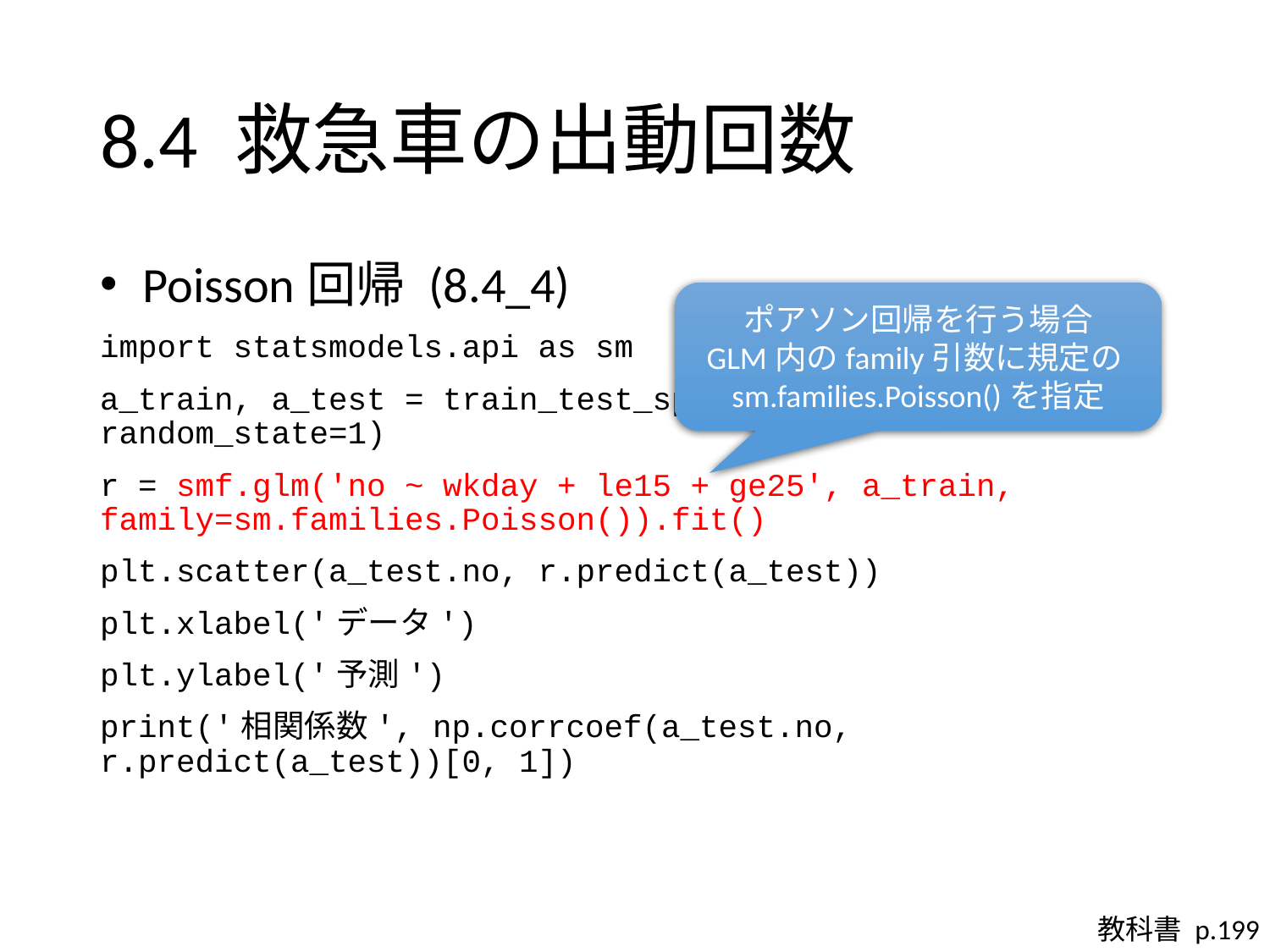

# 8.4 救急車の出動回数
 Poisson回帰 (8.4_4)
import statsmodels.api as sm
a_train, a_test = train_test_split(a, train_size=50, random_state=1)
r = smf.glm('no ~ wkday + le15 + ge25', a_train, family=sm.families.Poisson()).fit()
plt.scatter(a_test.no, r.predict(a_test))
plt.xlabel('データ')
plt.ylabel('予測')
print('相関係数', np.corrcoef(a_test.no, r.predict(a_test))[0, 1])
ポアソン回帰を行う場合
GLM内のfamily引数に規定のsm.families.Poisson()を指定
教科書 p.199